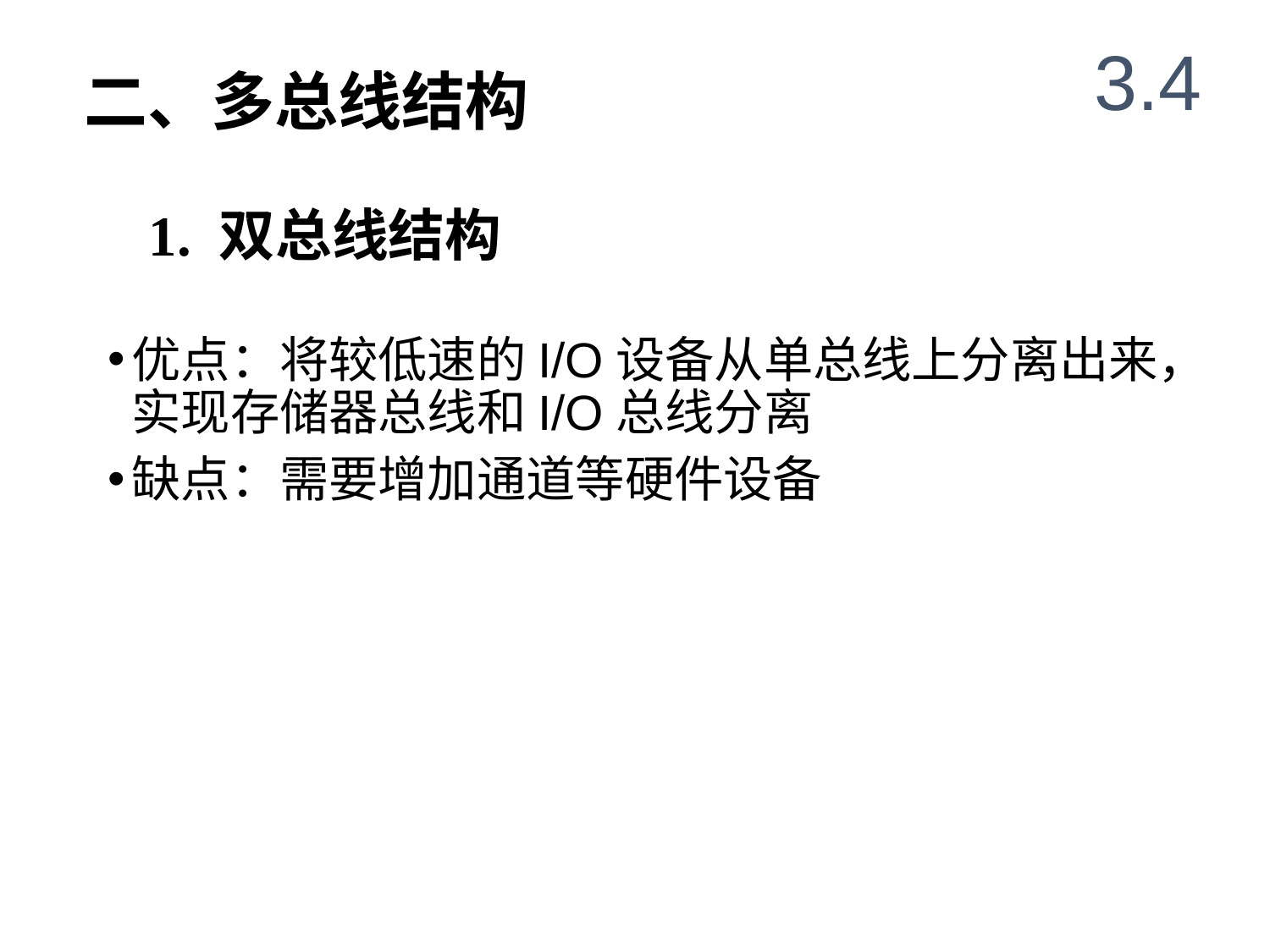

3.4
二、多总线结构
1. 双总线结构
优点：将较低速的I/O设备从单总线上分离出来，实现存储器总线和I/O总线分离
缺点：需要增加通道等硬件设备